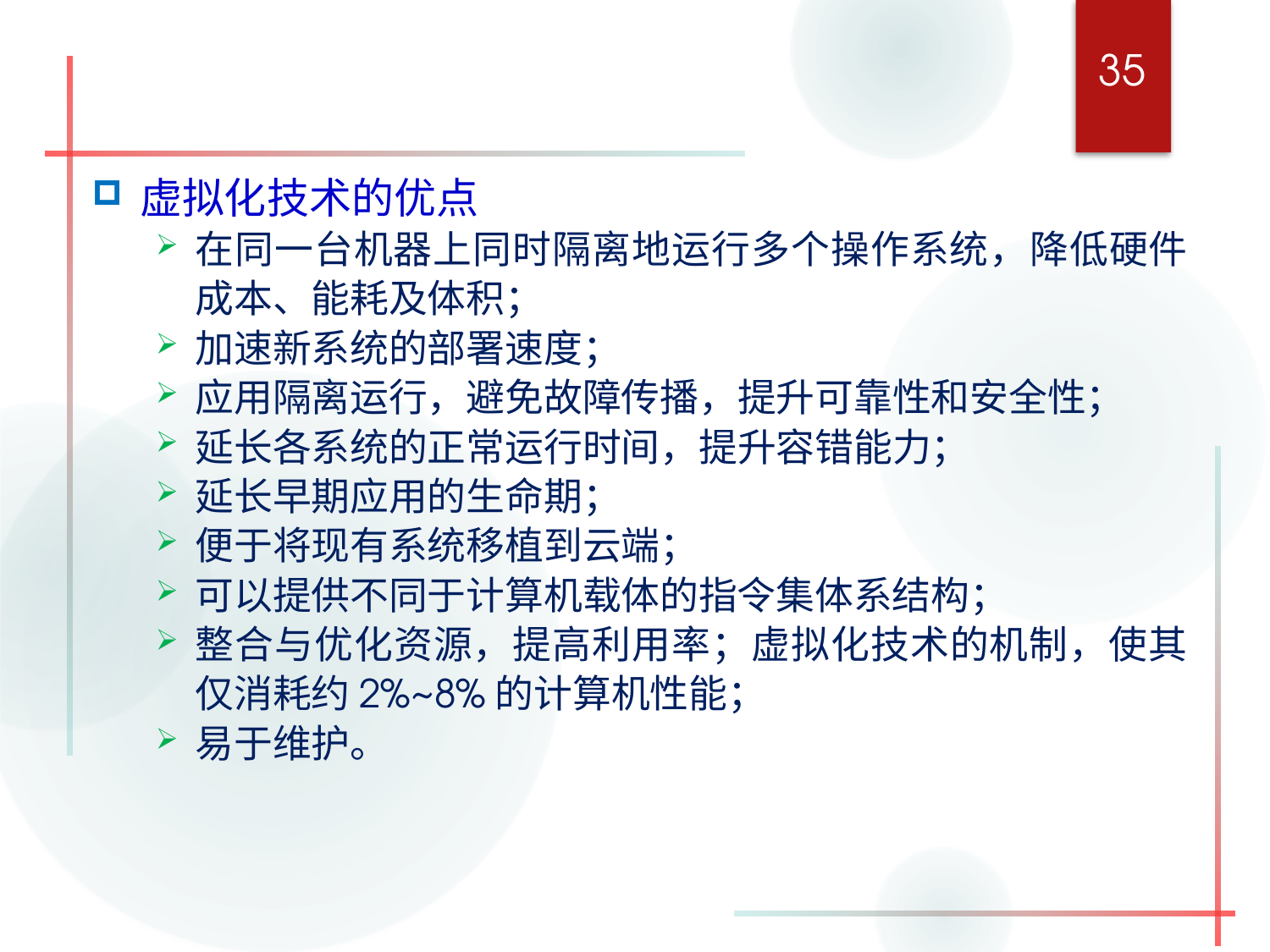

35
#
虚拟化技术的优点
在同一台机器上同时隔离地运行多个操作系统，降低硬件成本、能耗及体积；
加速新系统的部署速度；
应用隔离运行，避免故障传播，提升可靠性和安全性；
延长各系统的正常运行时间，提升容错能力；
延长早期应用的生命期；
便于将现有系统移植到云端；
可以提供不同于计算机载体的指令集体系结构；
整合与优化资源，提高利用率；虚拟化技术的机制，使其仅消耗约2%~8%的计算机性能；
易于维护。